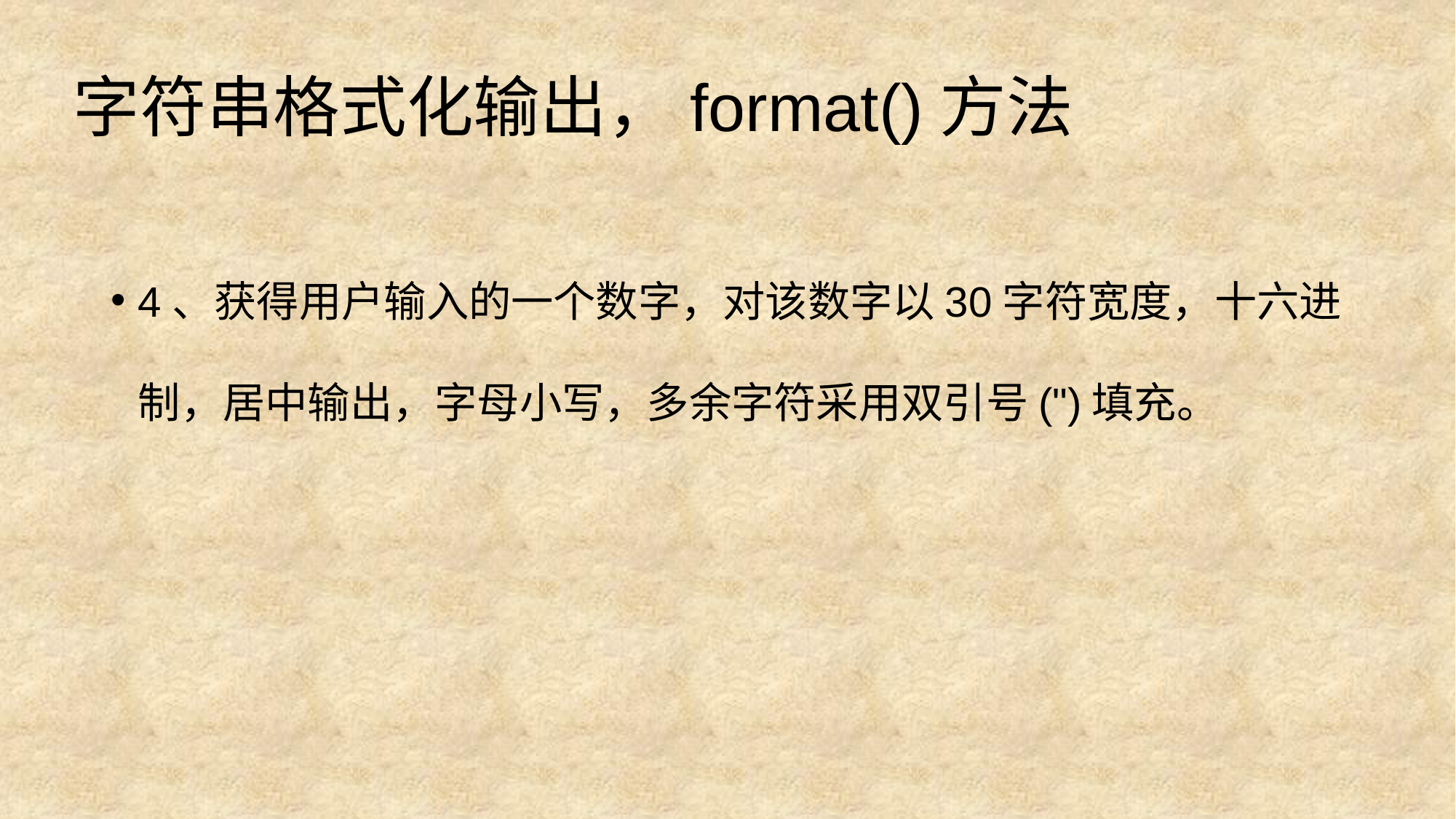

# 字符串格式化输出，format()方法
4、获得用户输入的一个数字，对该数字以30字符宽度，十六进制，居中输出，字母小写，多余字符采用双引号(")填充。